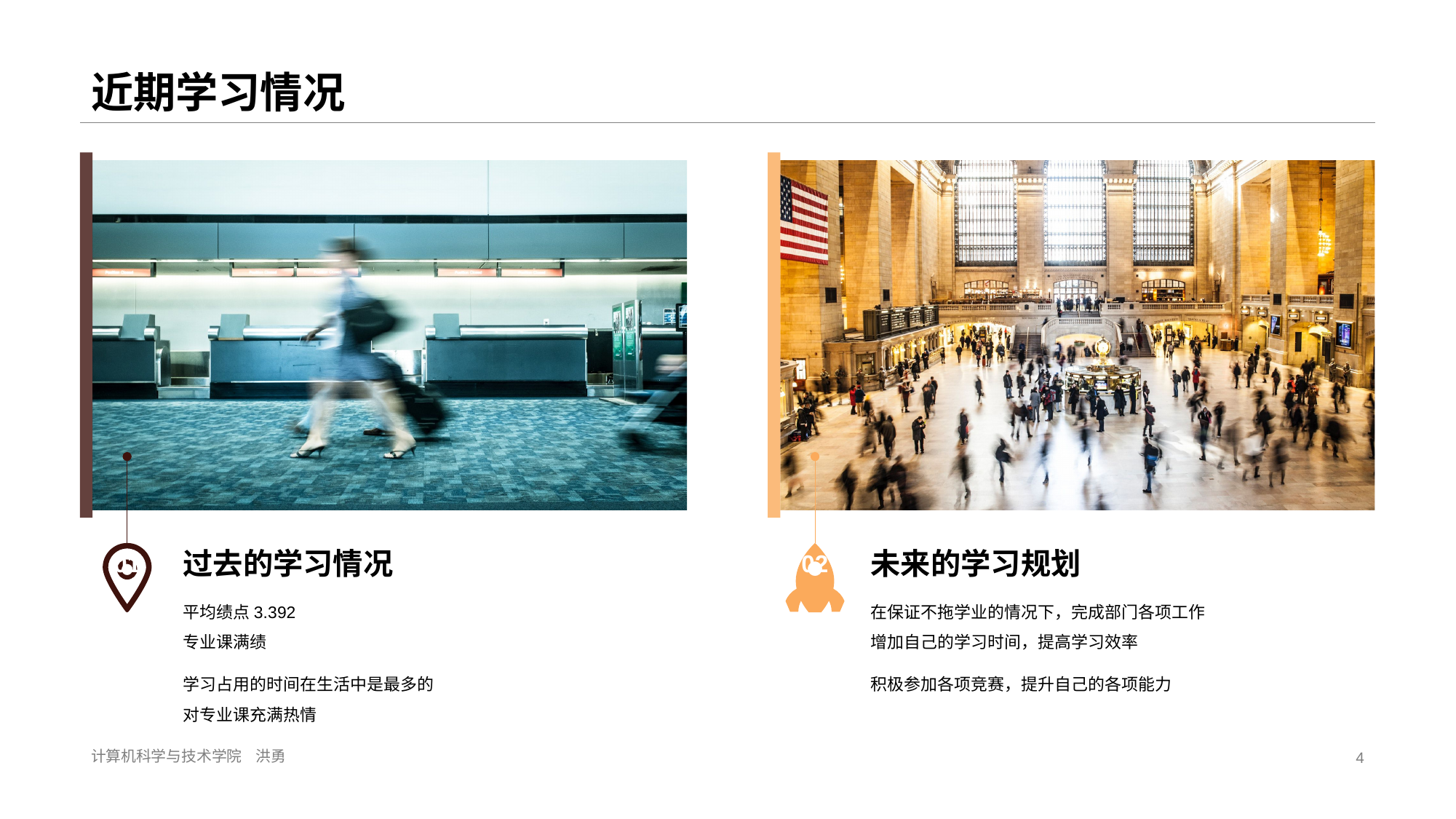

# 近期学习情况

01
过去的学习情况
平均绩点3.392
专业课满绩
学习占用的时间在生活中是最多的
对专业课充满热情
未来的学习规划
在保证不拖学业的情况下，完成部门各项工作
增加自己的学习时间，提高学习效率
积极参加各项竞赛，提升自己的各项能力
02
计算机科学与技术学院    洪勇
4